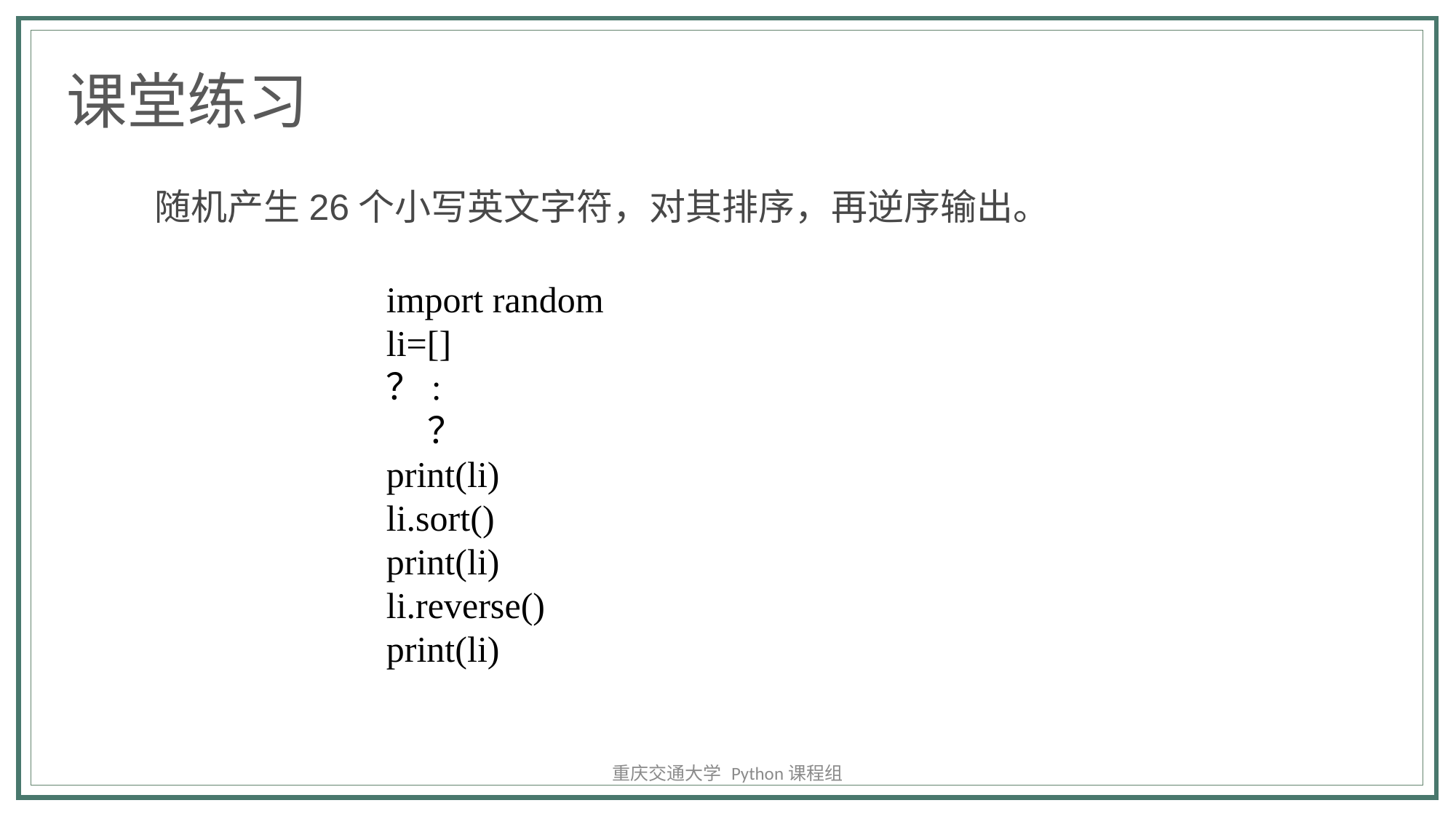

课堂练习
随机产生26个小写英文字符，对其排序，再逆序输出。
import random
li=[]
？:
    ？
print(li)
li.sort()
print(li)
li.reverse()
print(li)
重庆交通大学 Python课程组